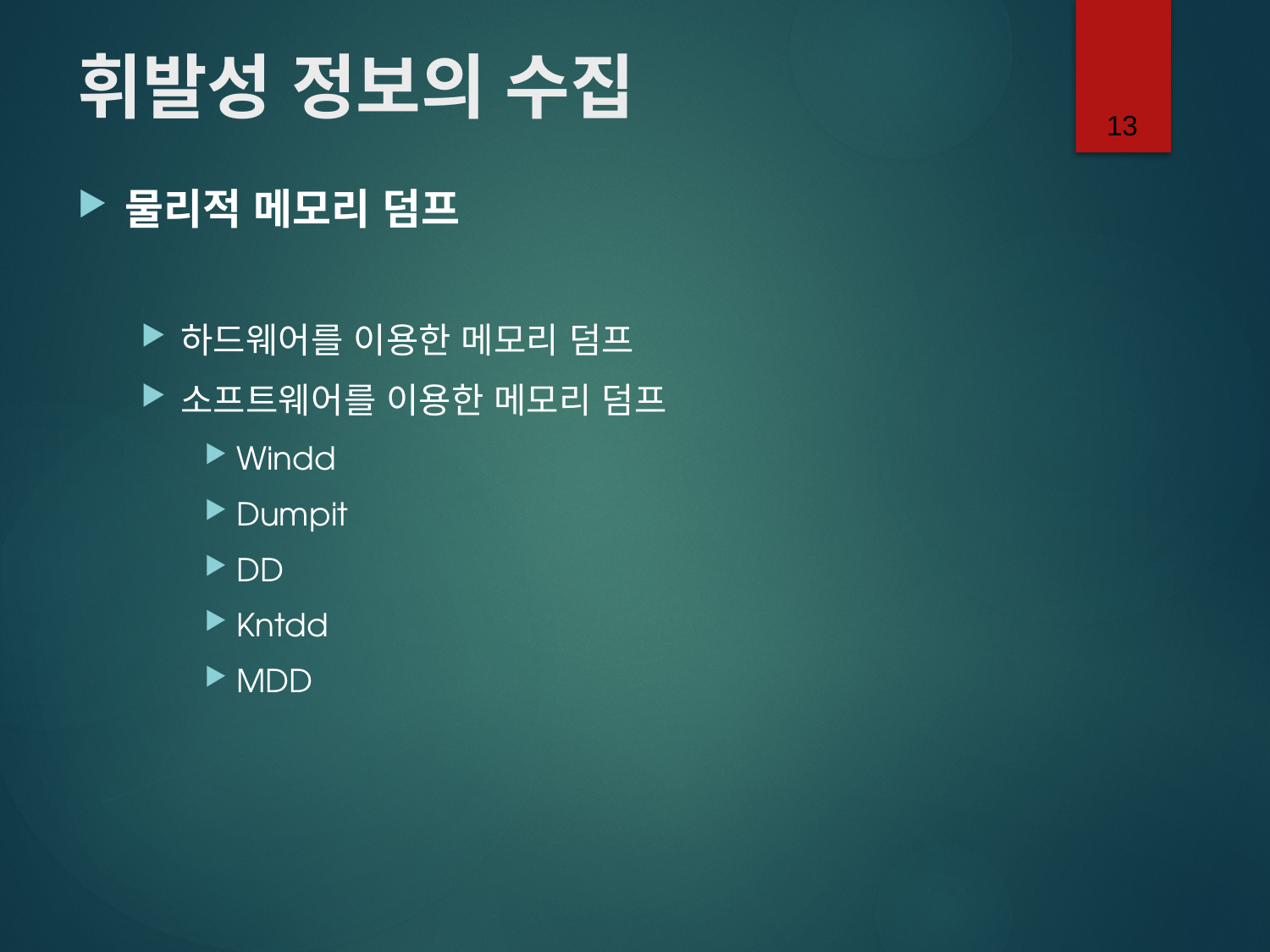

# 휘발성 정보의 수집
13
물리적 메모리 덤프

하드웨어를 이용한 메모리 덤프
소프트웨어를 이용한 메모리 덤프
Windd
Dumpit
DD
Kntdd
MDD